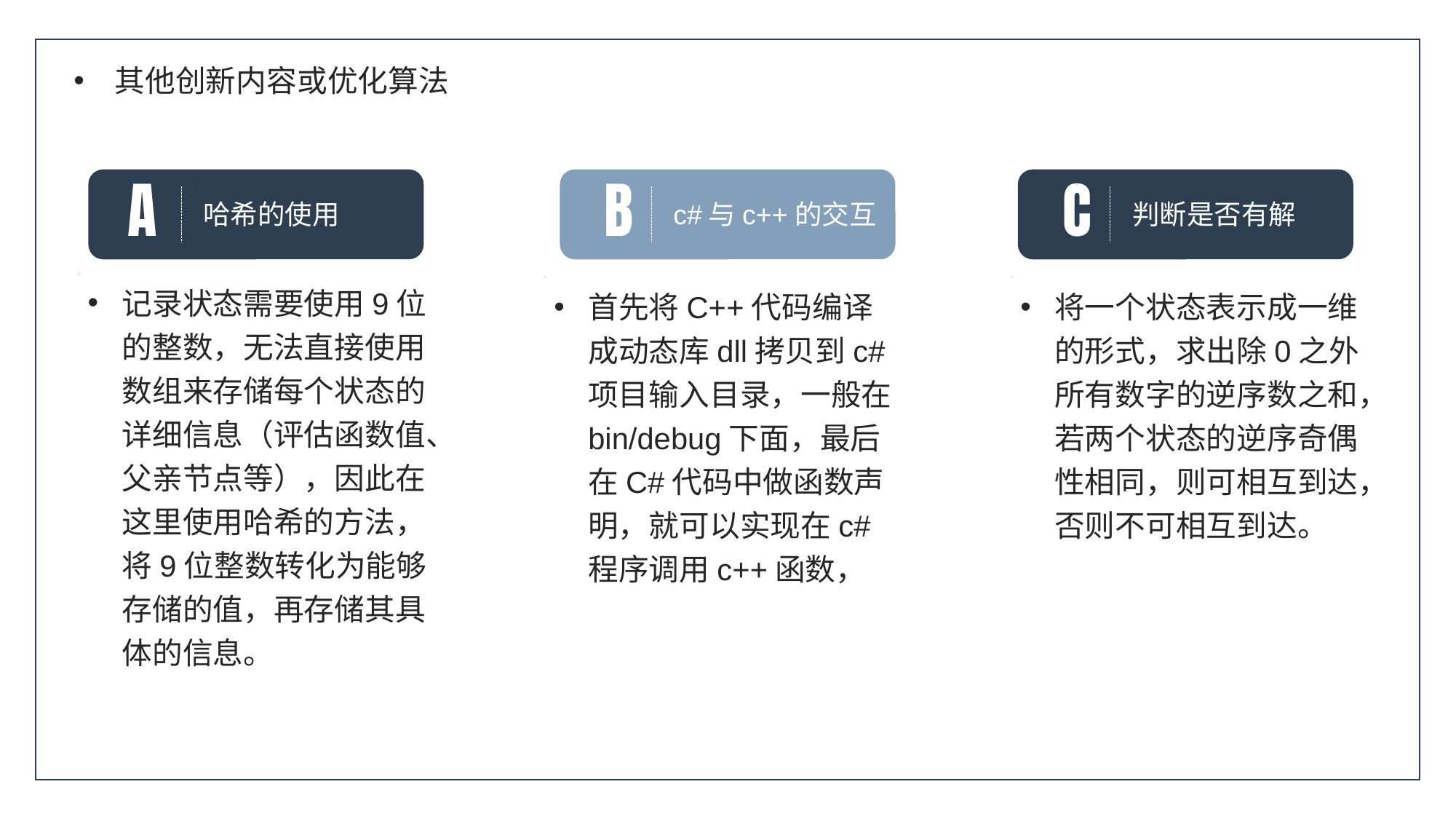

其他创新内容或优化算法
A
B
C

c#与c++的交互
哈希的使用
判断是否有解
记录状态需要使用9位的整数，无法直接使用数组来存储每个状态的详细信息（评估函数值、父亲节点等），因此在这里使用哈希的方法，将9位整数转化为能够存储的值，再存储其具体的信息。
首先将C++代码编译成动态库dll拷贝到c#项目输入目录，一般在bin/debug下面，最后在C#代码中做函数声明，就可以实现在c#程序调用c++函数，
将一个状态表示成一维的形式，求出除0之外所有数字的逆序数之和，若两个状态的逆序奇偶性相同，则可相互到达，否则不可相互到达。